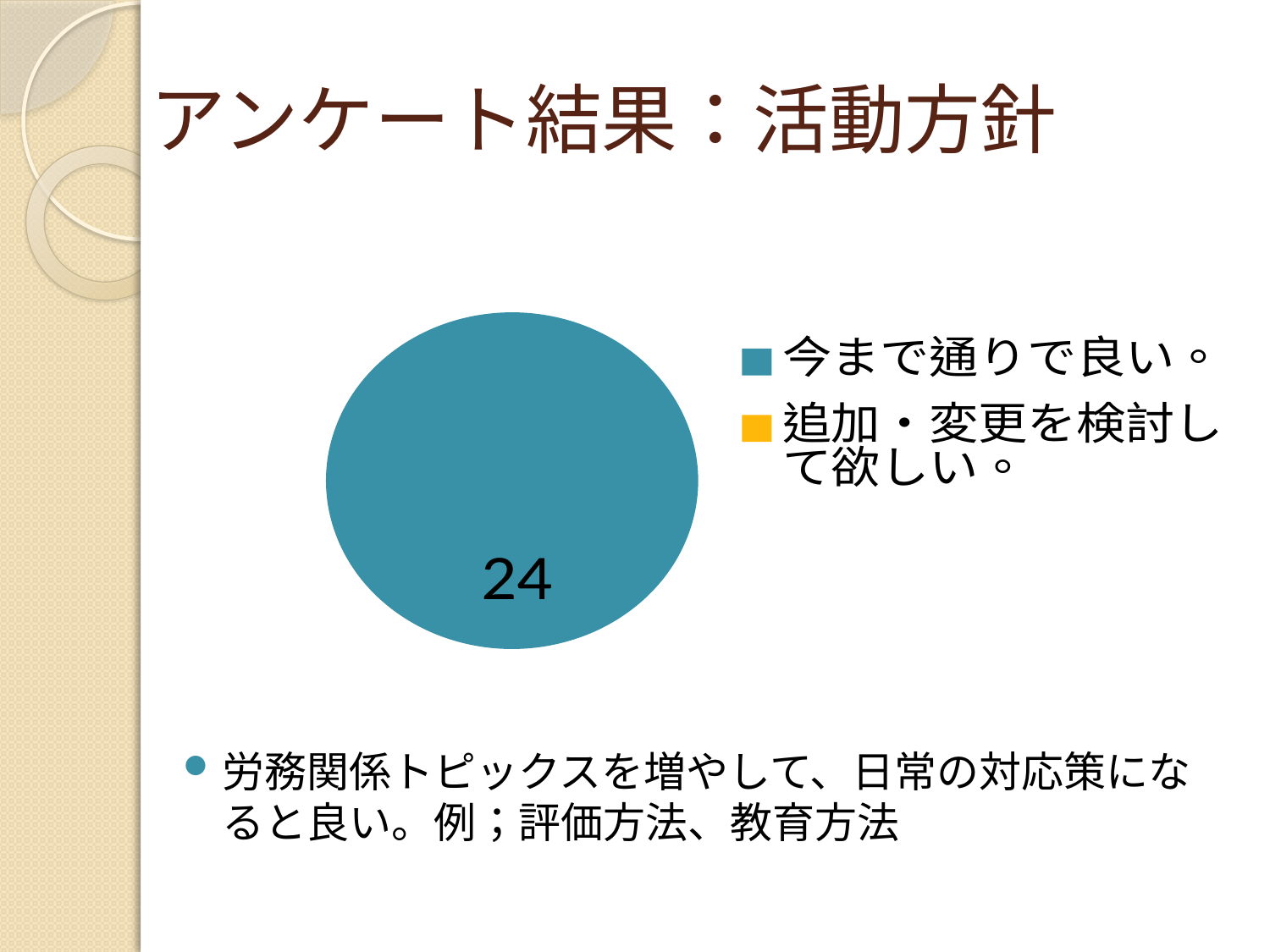

# アンケート結果：活動方針

### Chart

| Category |  |
|---|---|
| 今まで通りで良い。 | 19.0 |
| 追加・変更を検討して欲しい。 | 0.0 |
労務関係トピックスを増やして、日常の対応策になると良い。例；評価方法、教育方法